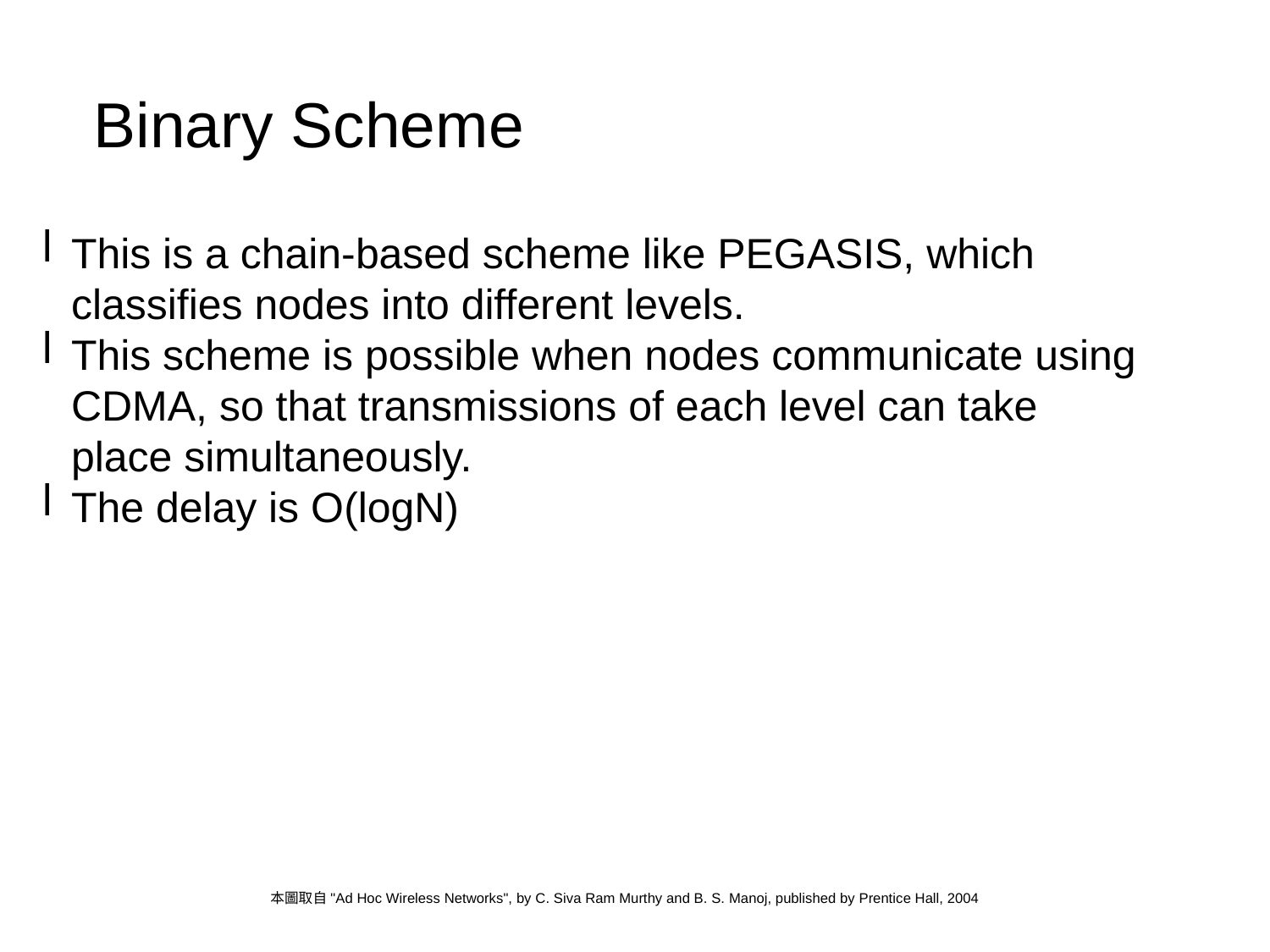

Binary Scheme
This is a chain-based scheme like PEGASIS, which classifies nodes into different levels.
This scheme is possible when nodes communicate using CDMA, so that transmissions of each level can take place simultaneously.
The delay is O(logN)

本圖取自"Ad Hoc Wireless Networks", by C. Siva Ram Murthy and B. S. Manoj, published by Prentice Hall, 2004